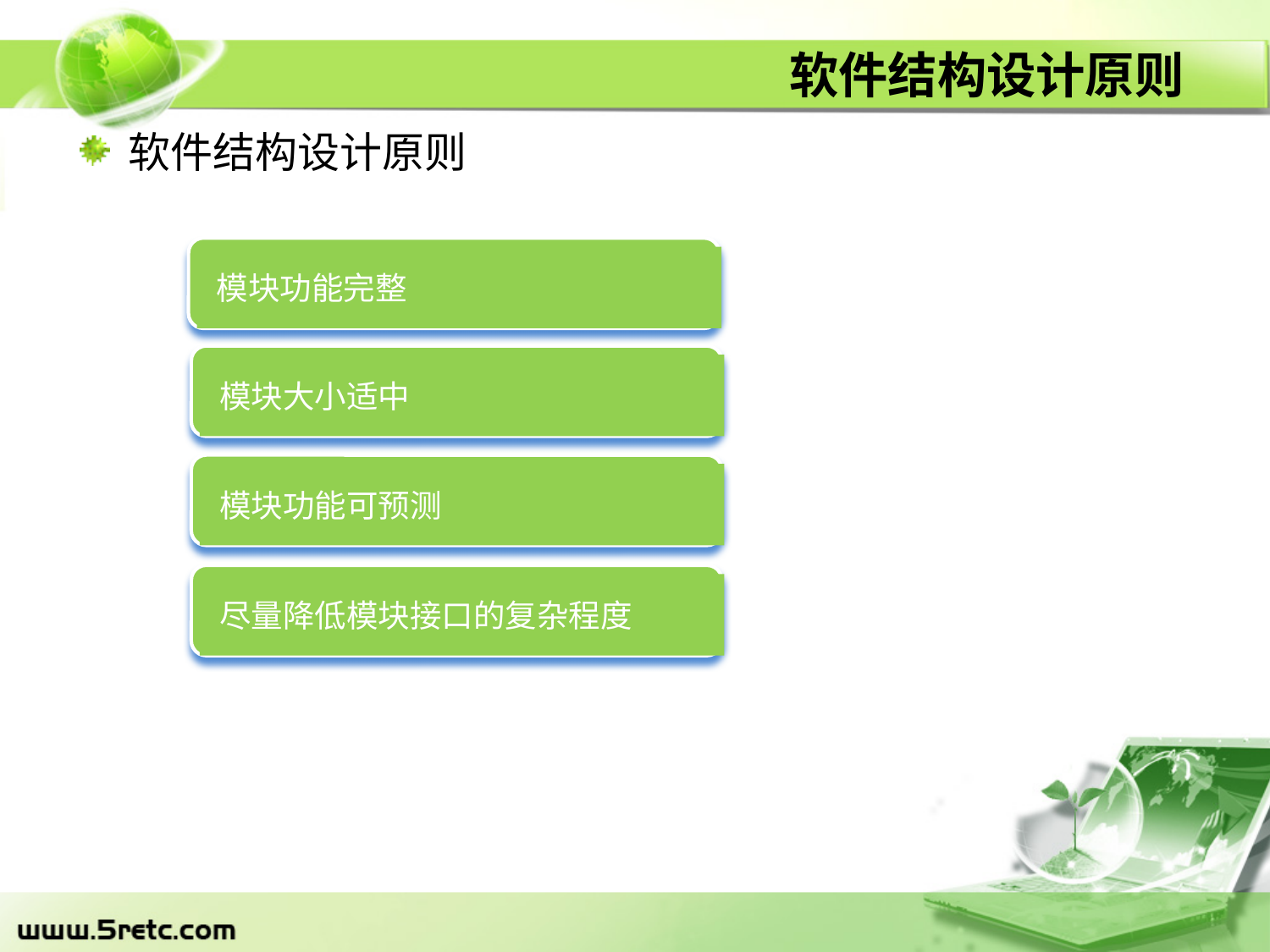

# 软件结构设计原则
软件结构设计原则

模块功能完整

模块大小适中

模块功能可预测

尽量降低模块接口的复杂程度